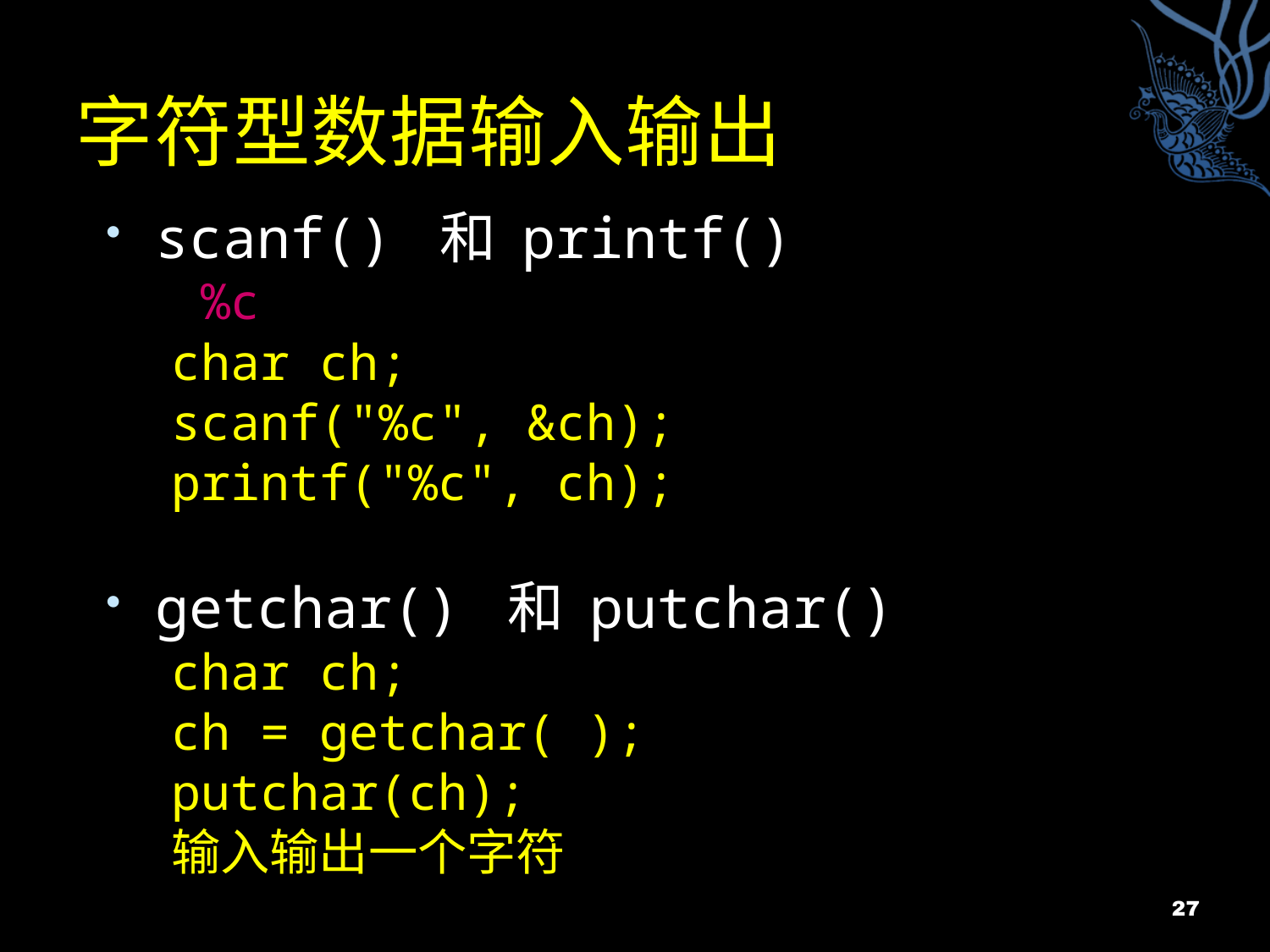

# 字符型数据输入输出
scanf() 和 printf()
 %c
char ch;
scanf("%c", &ch);
printf("%c", ch);

getchar() 和 putchar()
char ch;
ch = getchar( );
putchar(ch);
输入输出一个字符
27